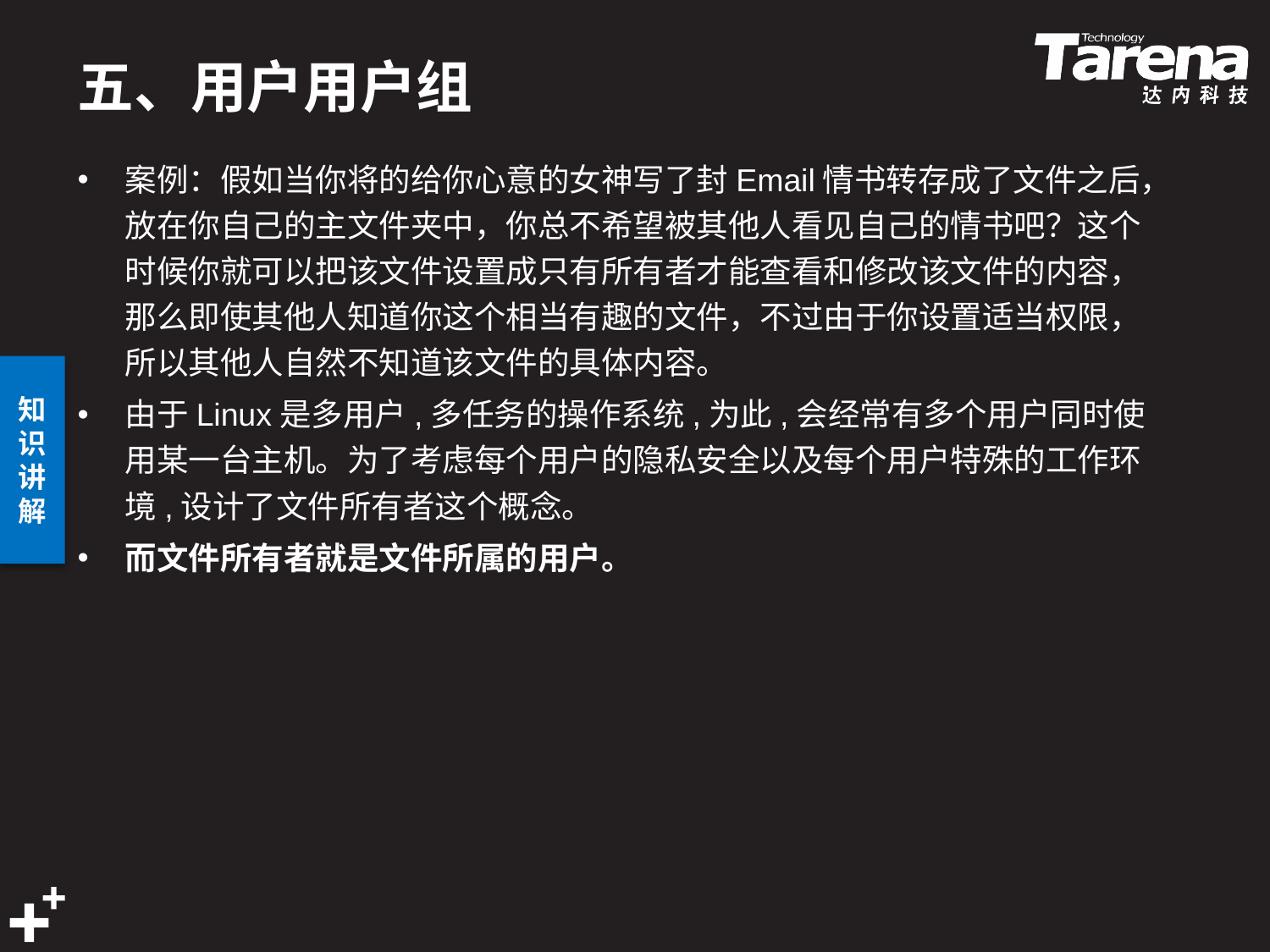

# 五、用户用户组
案例：假如当你将的给你心意的女神写了封Email情书转存成了文件之后，放在你自己的主文件夹中，你总不希望被其他人看见自己的情书吧？这个时候你就可以把该文件设置成只有所有者才能查看和修改该文件的内容，那么即使其他人知道你这个相当有趣的文件，不过由于你设置适当权限，所以其他人自然不知道该文件的具体内容。
由于Linux是多用户,多任务的操作系统,为此,会经常有多个用户同时使用某一台主机。为了考虑每个用户的隐私安全以及每个用户特殊的工作环境,设计了文件所有者这个概念。
而文件所有者就是文件所属的用户。